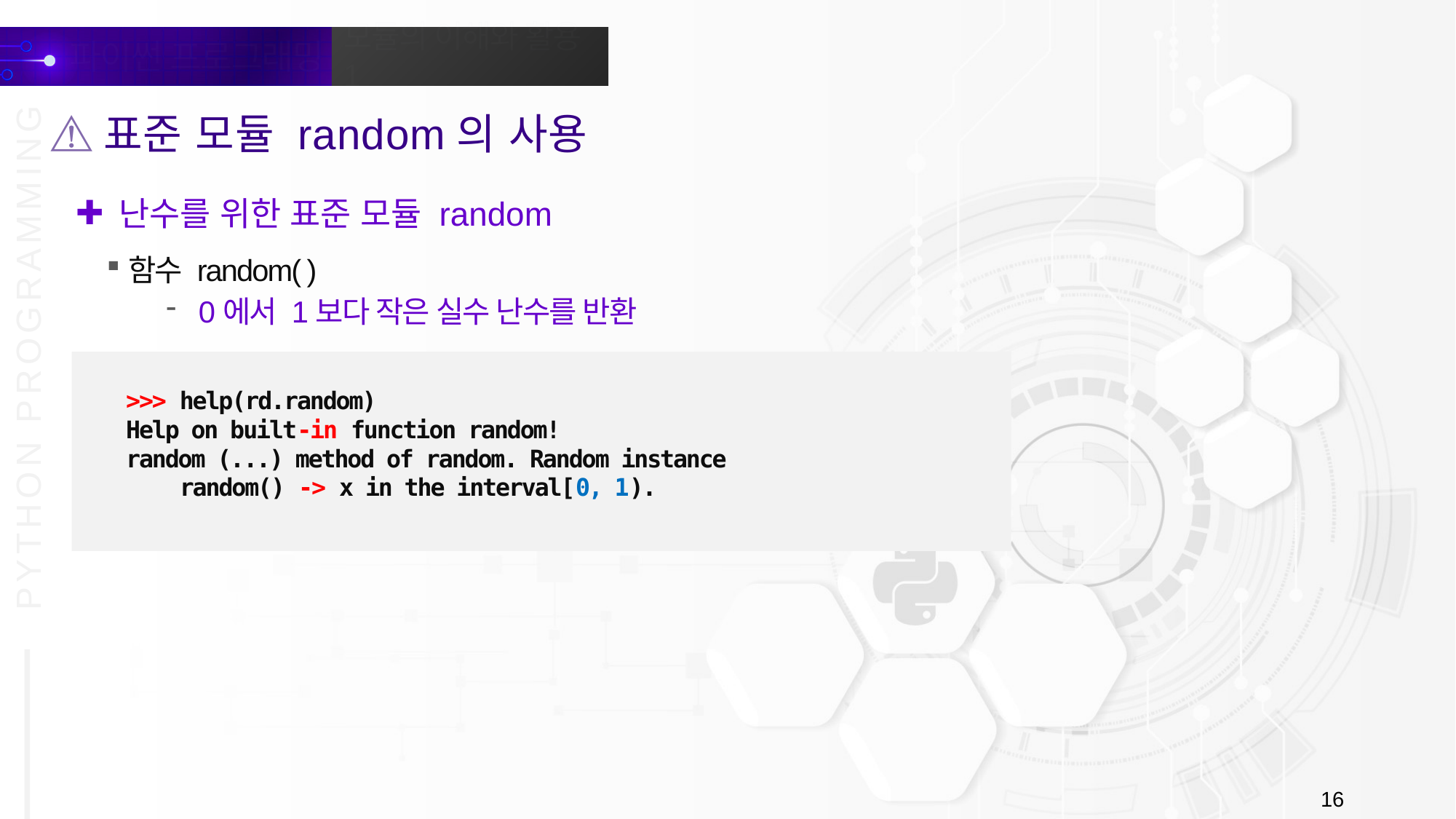

표준 모듈 random의 사용
난수를 위한 표준 모듈 random
함수 random( )
0에서 1보다 작은 실수 난수를 반환

>>> help(rd.random)
Help on built-in function random!
random (...) method of random. Random instance
    random() -> x in the interval[0, 1).
16